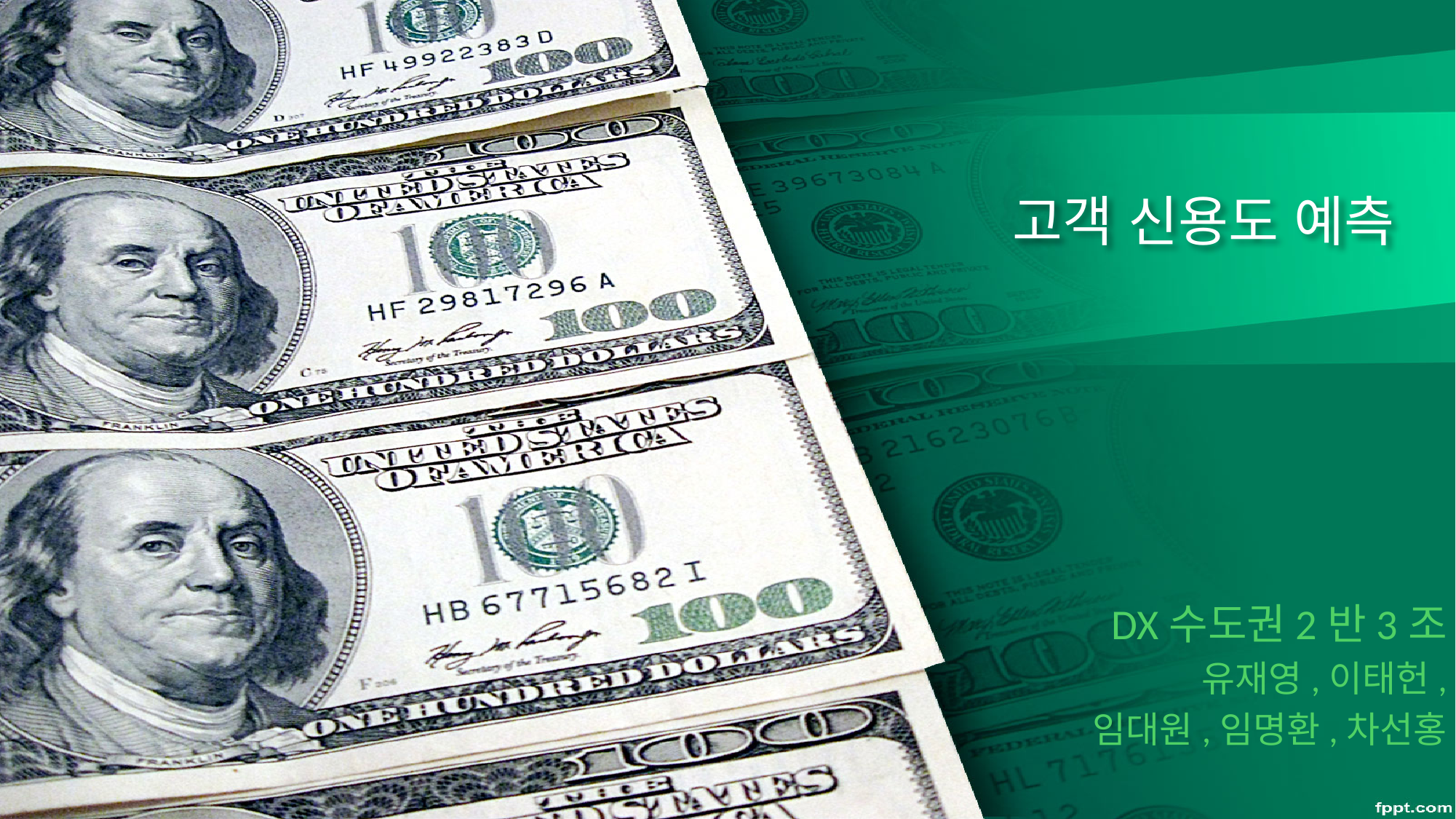

# 고객 신용도 예측
DX수도권2반3조
유재영,이태헌,
임대원,임명환,차선홍